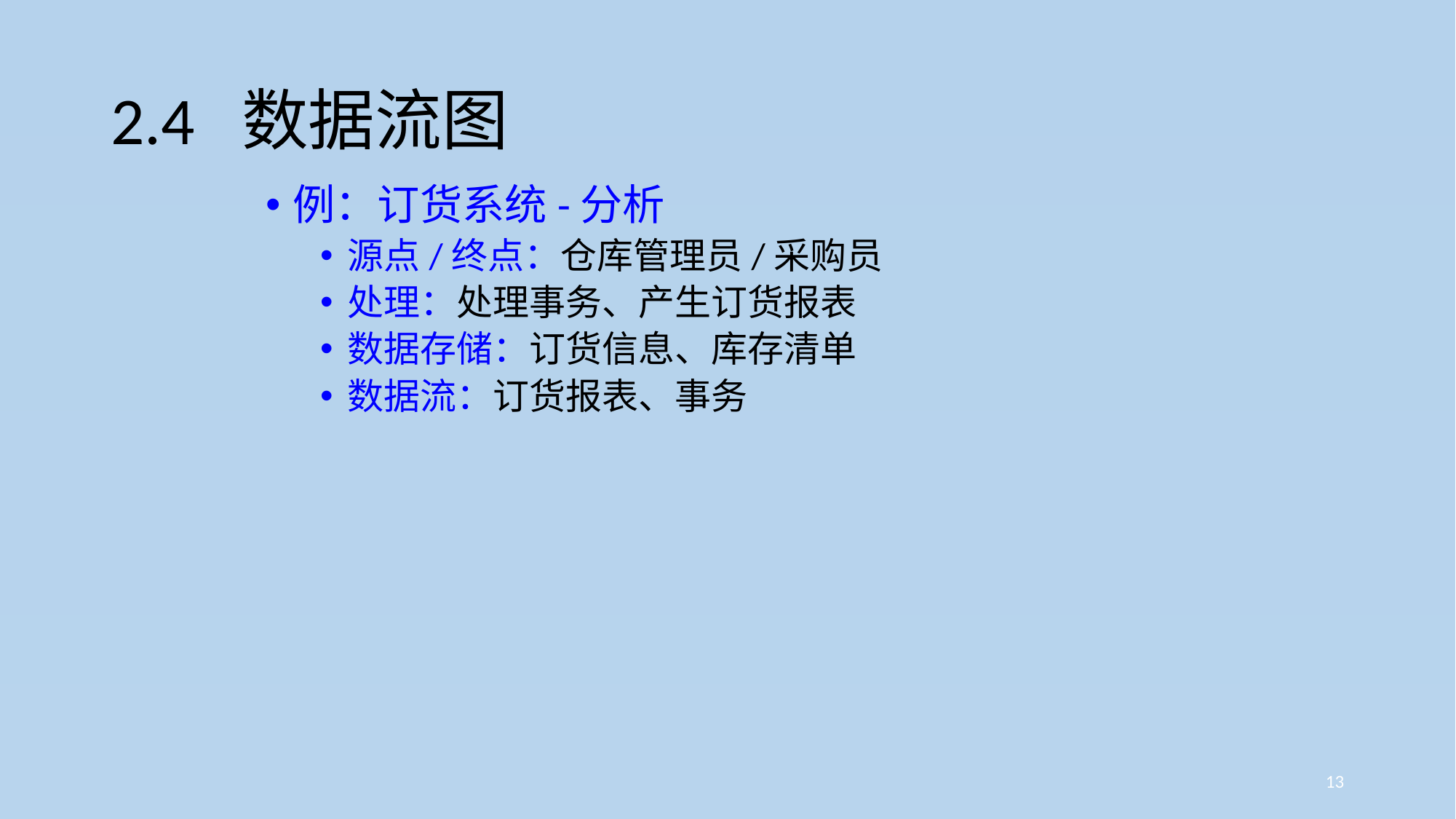

# 2.4  数据流图
例：订货系统-分析
源点/终点：仓库管理员/采购员
处理：处理事务、产生订货报表
数据存储：订货信息、库存清单
数据流：订货报表、事务

13